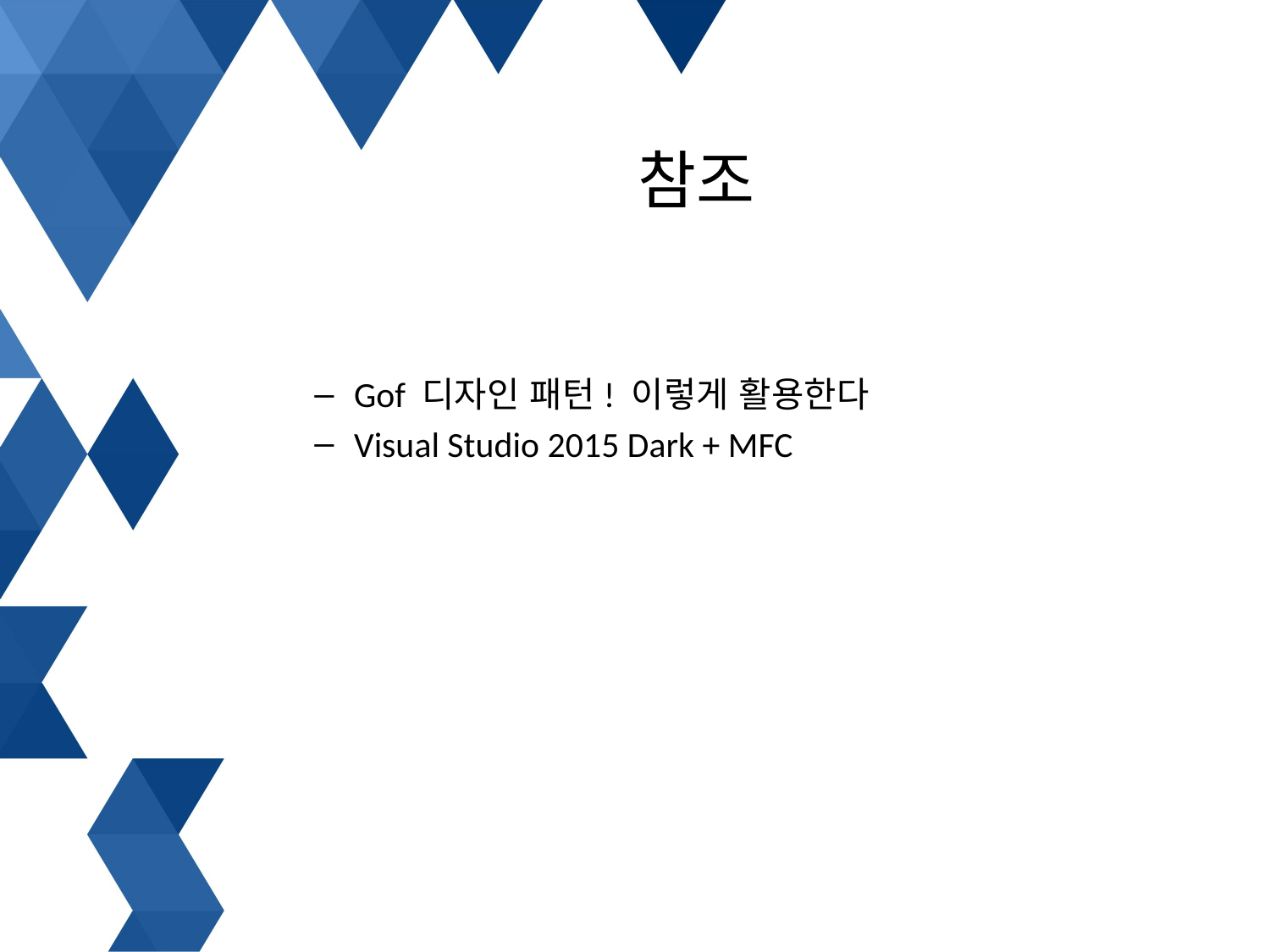

# 참조
Gof 디자인 패턴! 이렇게 활용한다
Visual Studio 2015 Dark + MFC